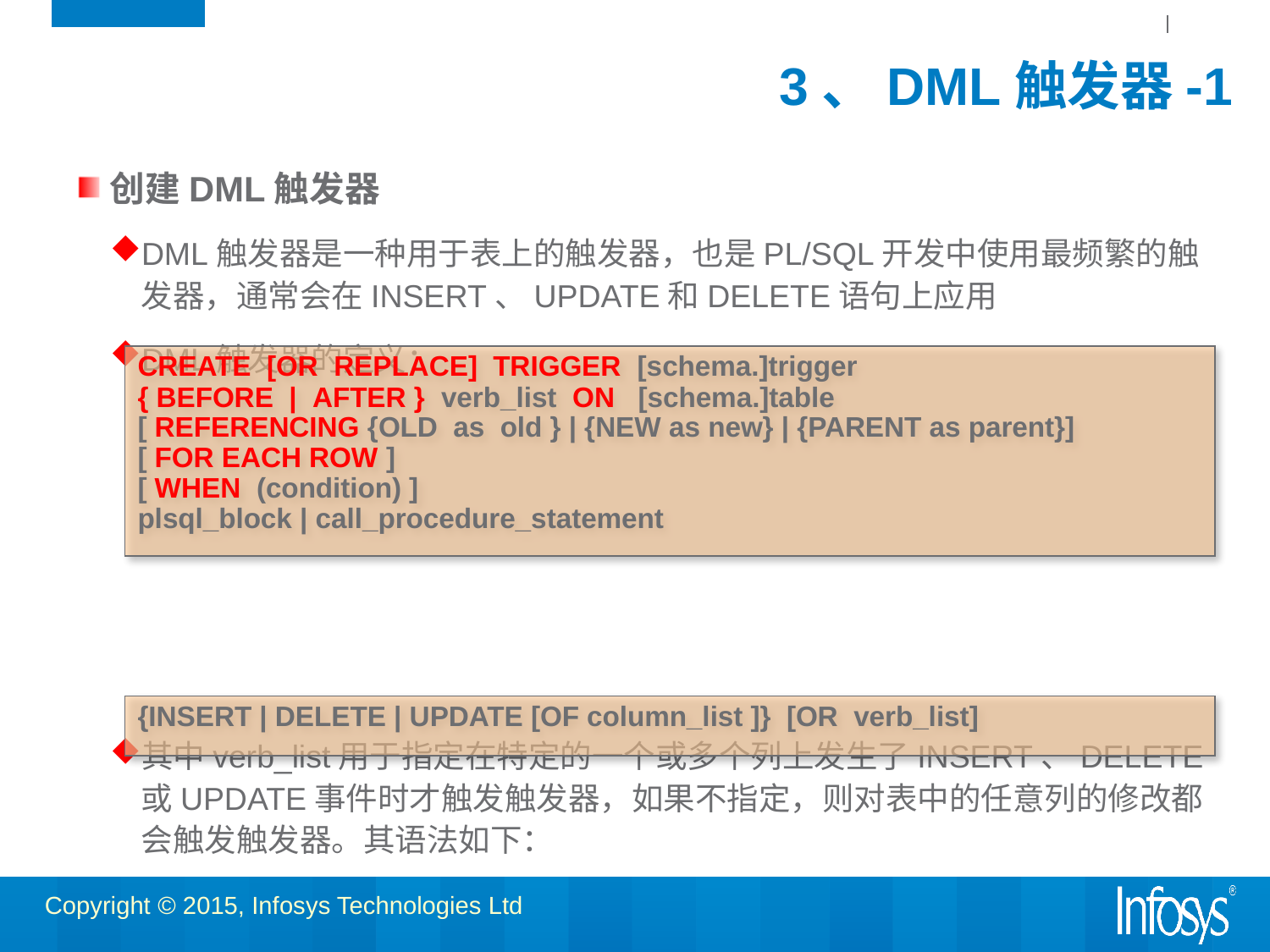

# 3、DML触发器-1
创建DML触发器
DML触发器是一种用于表上的触发器，也是PL/SQL开发中使用最频繁的触发器，通常会在INSERT、UPDATE和DELETE语句上应用
DML触发器的定义：

其中verb_list用于指定在特定的一个或多个列上发生了INSERT、DELETE或UPDATE事件时才触发触发器，如果不指定，则对表中的任意列的修改都会触发触发器。其语法如下：

CREATE  [OR  REPLACE]  TRIGGER  [schema.]trigger
{ BEFORE  |  AFTER }  verb_list  ON   [schema.]table
[ REFERENCING {OLD  as  old } | {NEW as new} | {PARENT as parent}]
[ FOR EACH ROW ]
[ WHEN  (condition) ]
plsql_block | call_procedure_statement
{INSERT | DELETE | UPDATE [OF column_list ]}  [OR  verb_list]